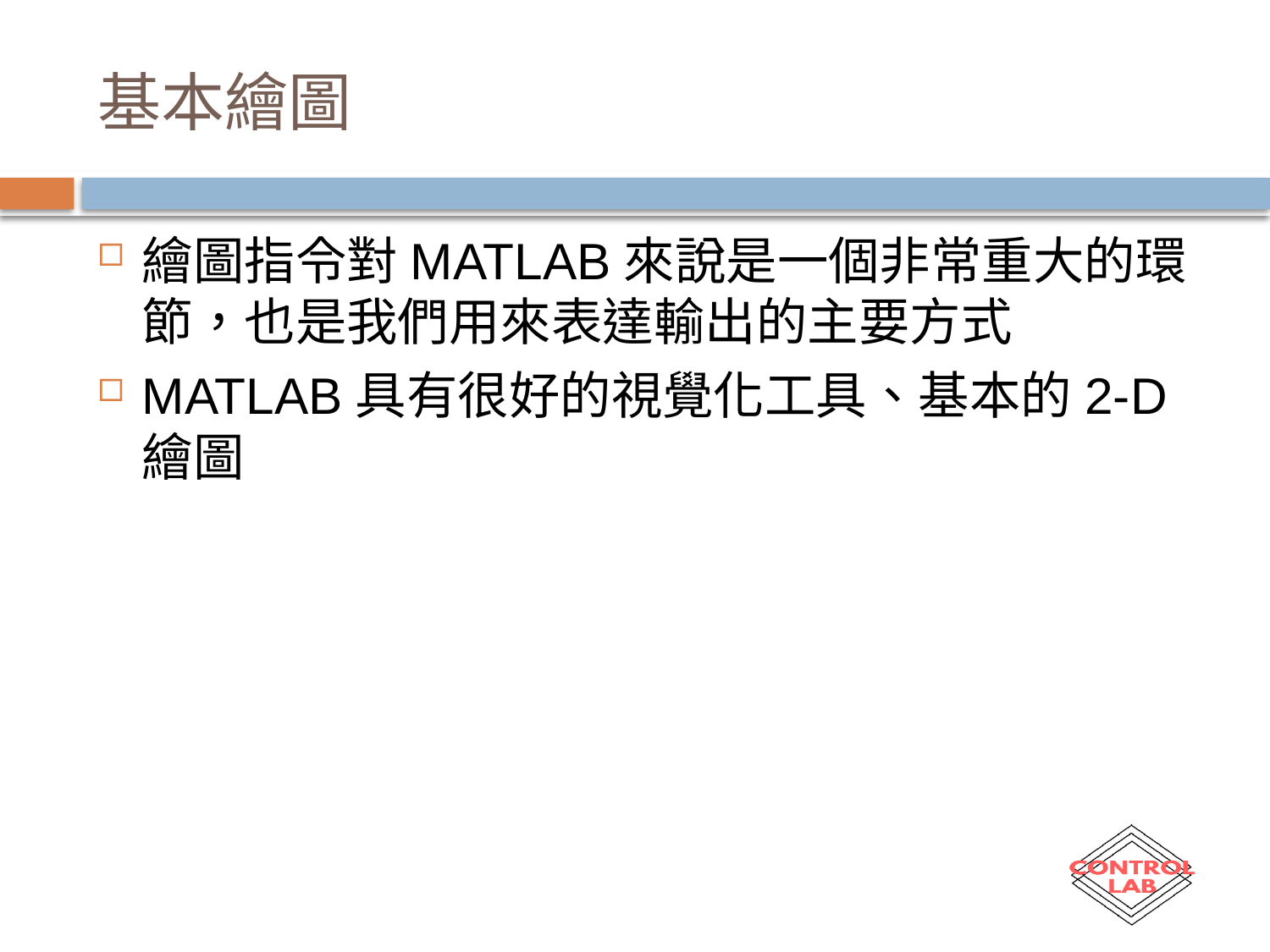

# 基本繪圖
繪圖指令對MATLAB來說是一個非常重大的環節，也是我們用來表達輸出的主要方式
MATLAB具有很好的視覺化工具、基本的2-D繪圖